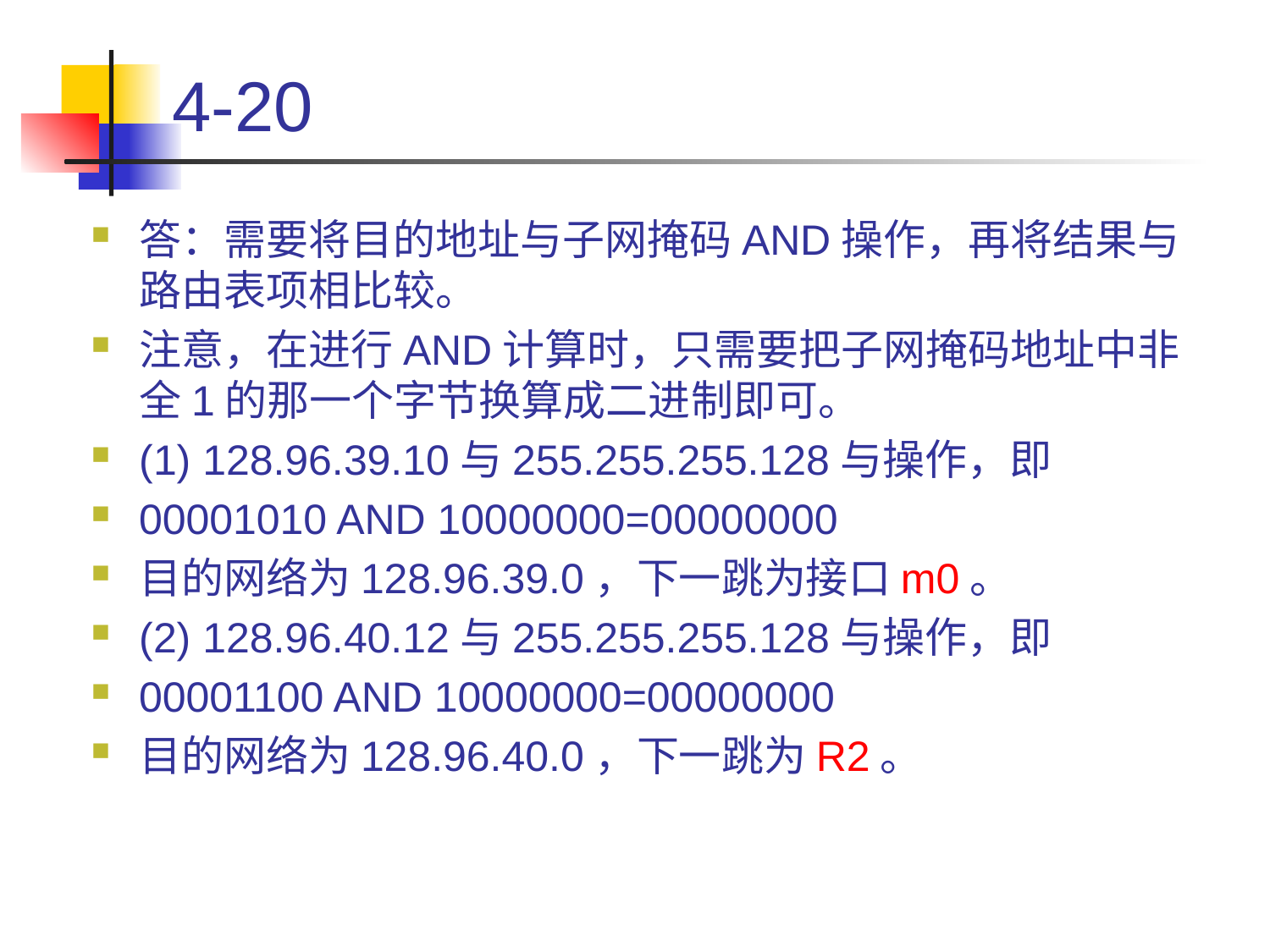

# 4-20
答：需要将目的地址与子网掩码AND操作，再将结果与路由表项相比较。
注意，在进行AND计算时，只需要把子网掩码地址中非全1的那一个字节换算成二进制即可。
(1) 128.96.39.10与255.255.255.128与操作，即
00001010 AND 10000000=00000000
目的网络为128.96.39.0，下一跳为接口m0。
(2) 128.96.40.12与255.255.255.128与操作，即
00001100 AND 10000000=00000000
目的网络为128.96.40.0，下一跳为R2。